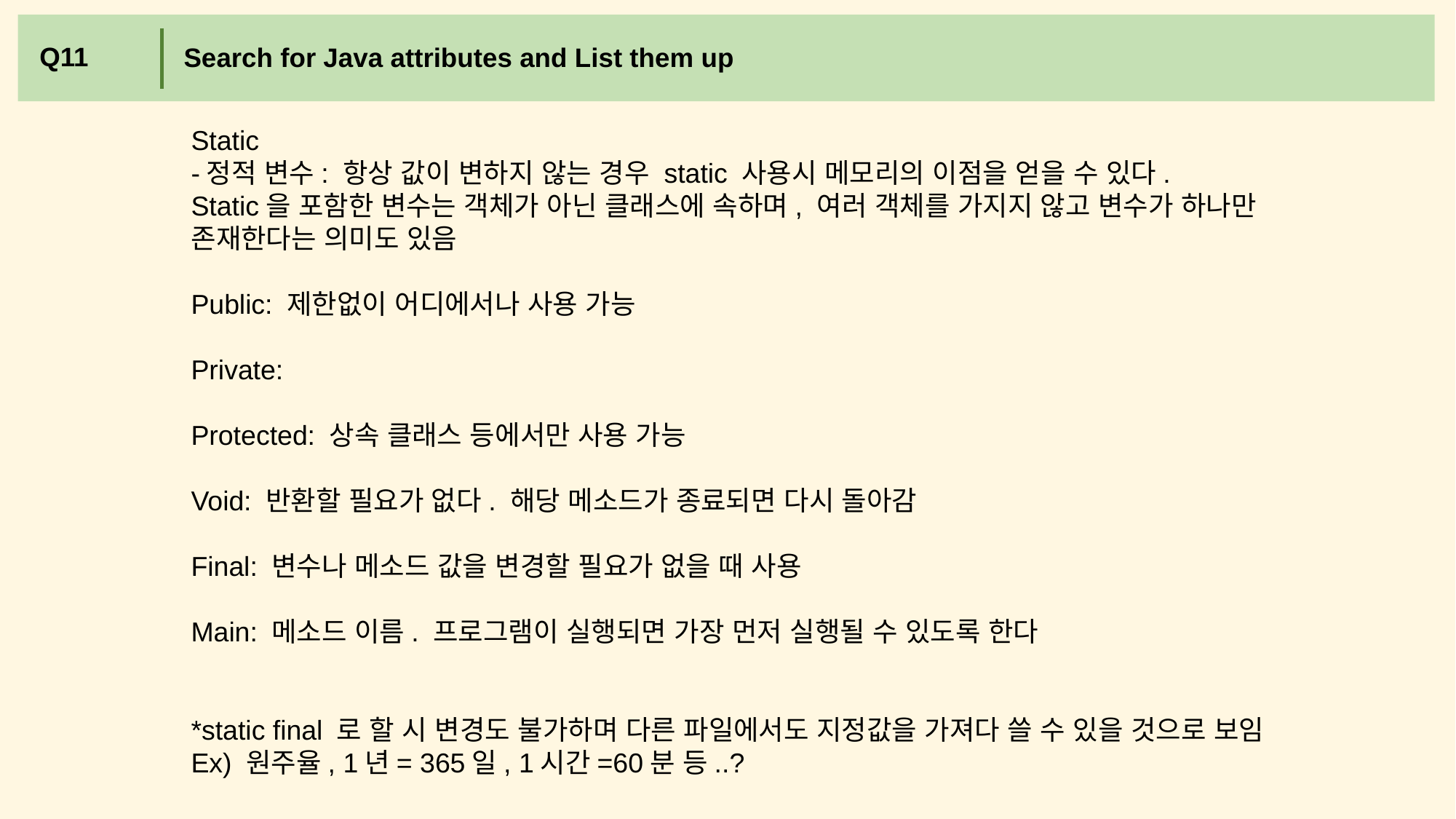

Q11
Search for Java attributes and List them up
Static
-정적 변수: 항상 값이 변하지 않는 경우 static 사용시 메모리의 이점을 얻을 수 있다.
Static을 포함한 변수는 객체가 아닌 클래스에 속하며, 여러 객체를 가지지 않고 변수가 하나만
존재한다는 의미도 있음

Public: 제한없이 어디에서나 사용 가능

Private:

Protected: 상속 클래스 등에서만 사용 가능

Void: 반환할 필요가 없다. 해당 메소드가 종료되면 다시 돌아감

Final: 변수나 메소드 값을 변경할 필요가 없을 때 사용

Main: 메소드 이름. 프로그램이 실행되면 가장 먼저 실행될 수 있도록 한다

*static final 로 할 시 변경도 불가하며 다른 파일에서도 지정값을 가져다 쓸 수 있을 것으로 보임
Ex) 원주율, 1년= 365일, 1시간=60분 등..?